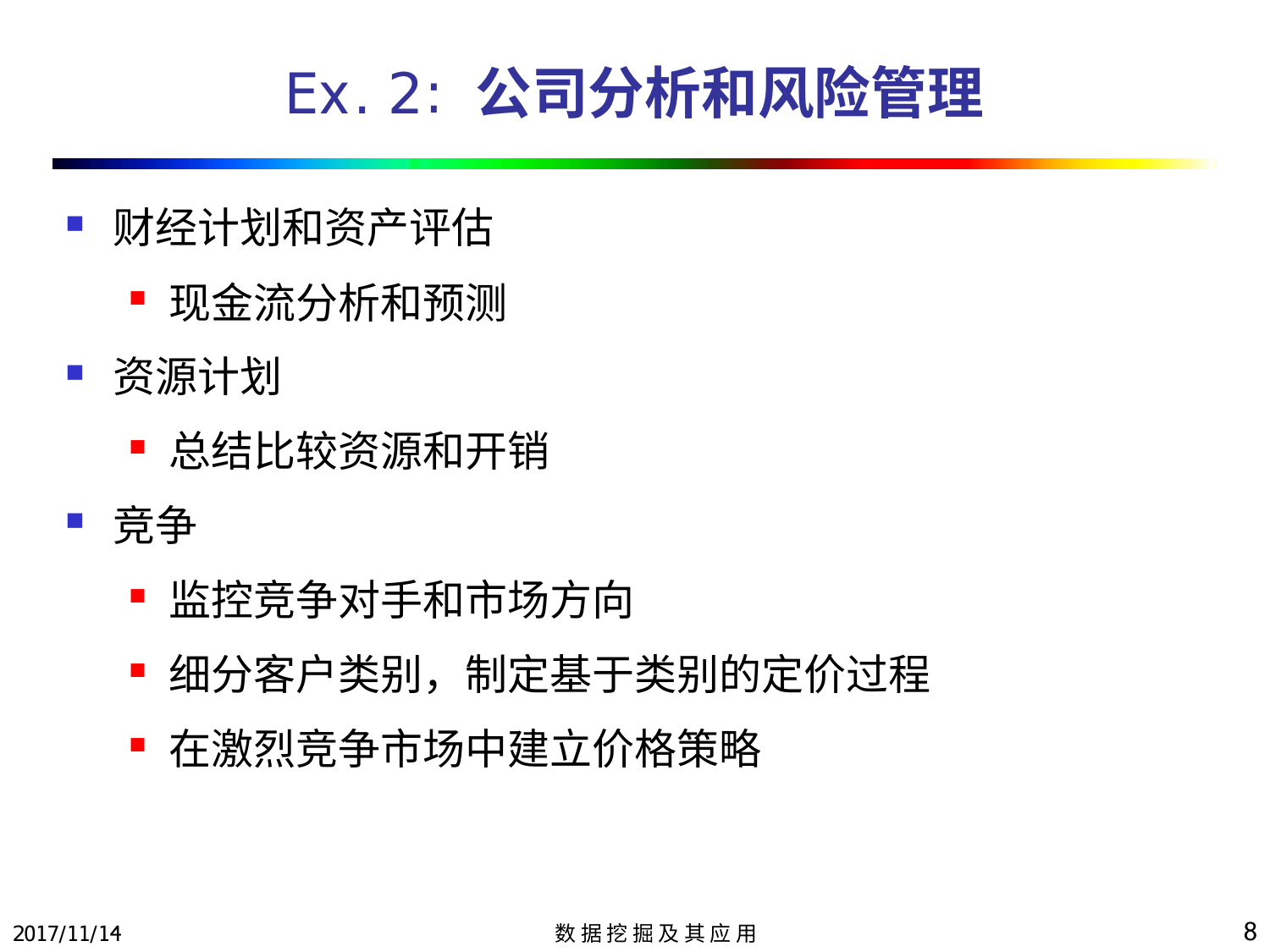

# Ex. 2: 公司分析和风险管理
财经计划和资产评估
现金流分析和预测
资源计划
总结比较资源和开销
竞争
监控竞争对手和市场方向
细分客户类别，制定基于类别的定价过程
在激烈竞争市场中建立价格策略
2017/11/14
8
数 据 挖 掘 及 其 应 用